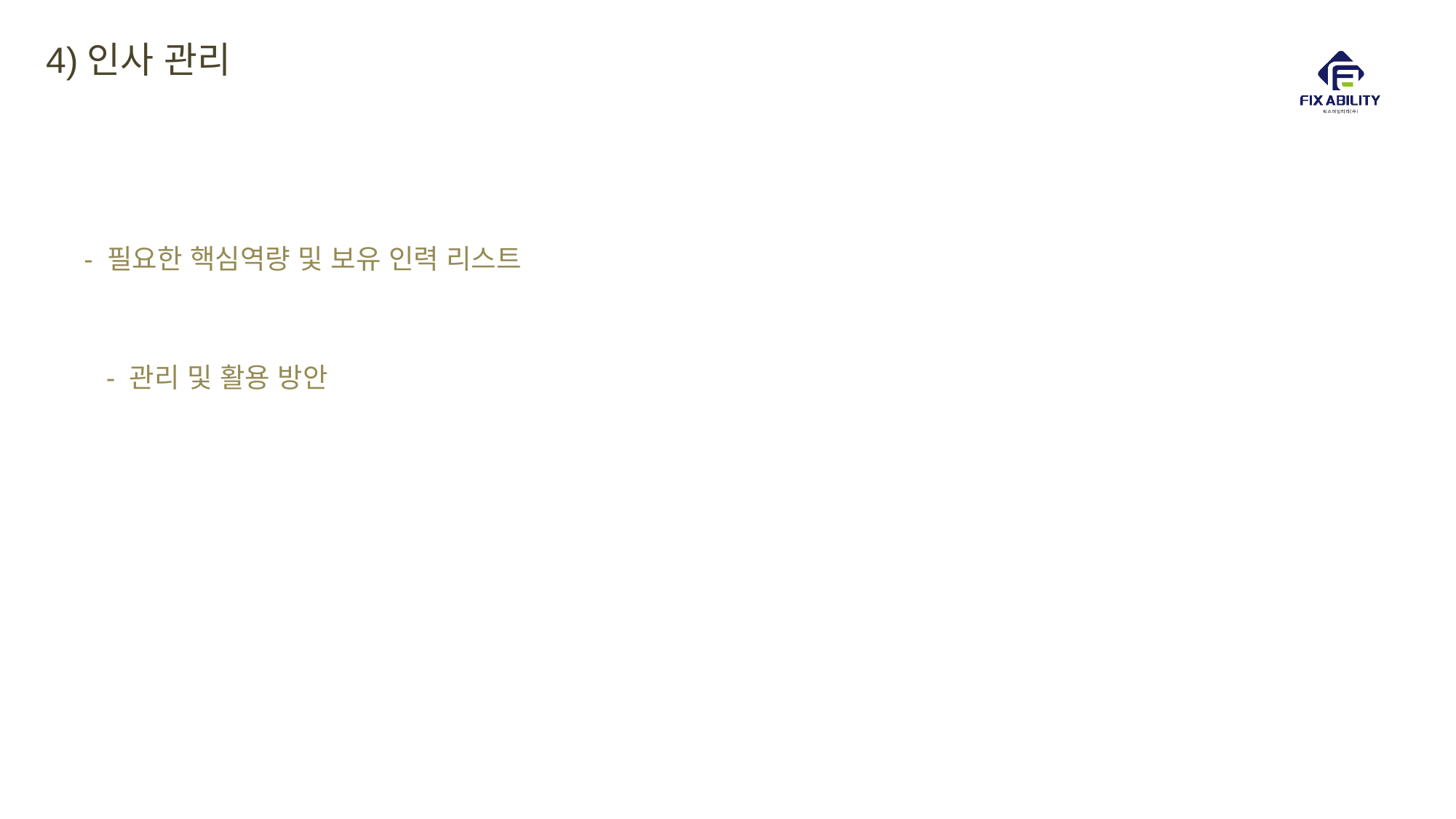

4)인사 관리
- 필요한 핵심역량 및 보유 인력 리스트
- 관리 및 활용 방안